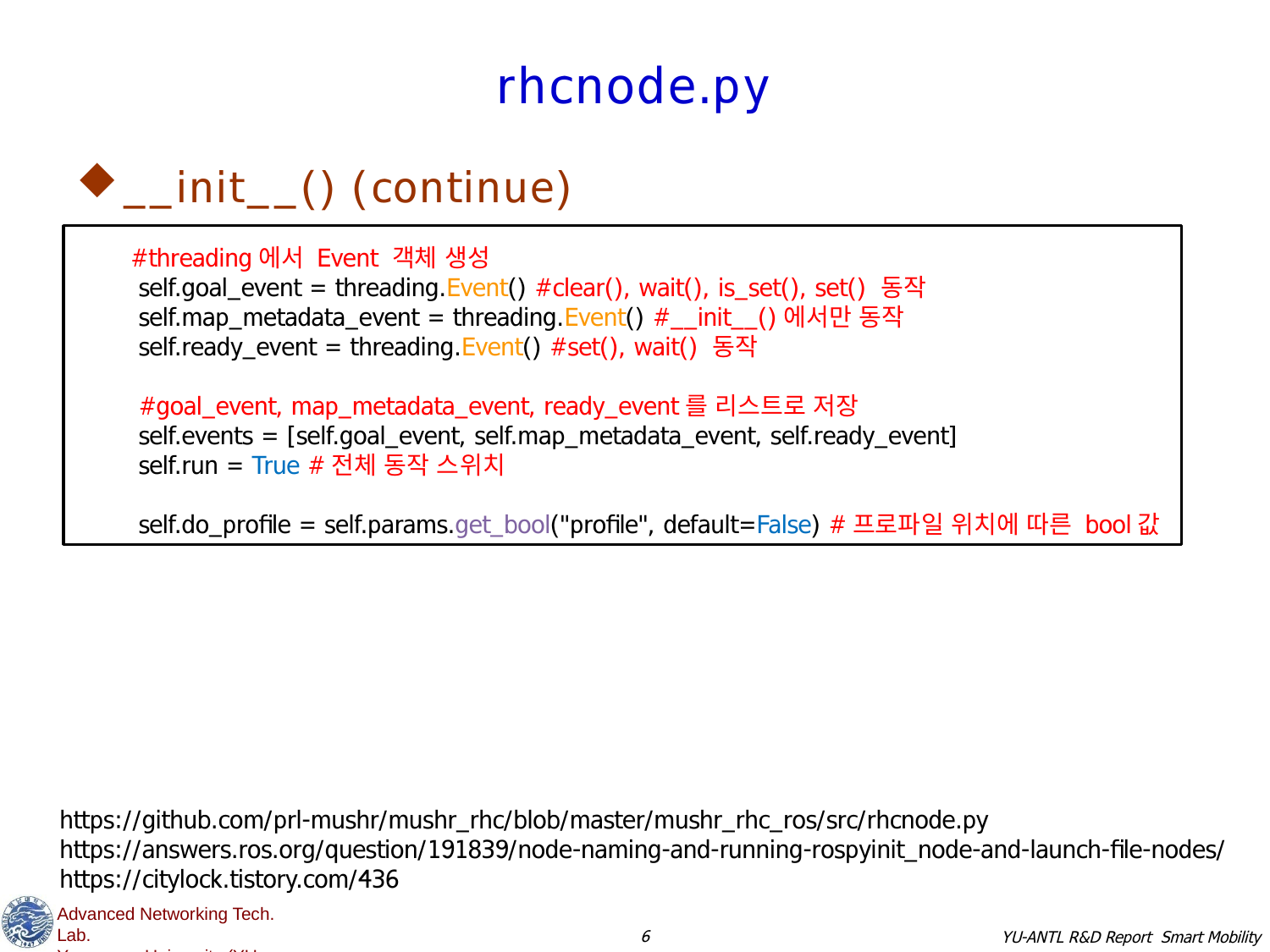

# rhcnode.py
__init__() (continue)

       #threading에서 Event 객체 생성
        self.goal_event = threading.Event() #clear(), wait(), is_set(), set() 동작
        self.map_metadata_event = threading.Event() #__init__()에서만 동작
        self.ready_event = threading.Event() #set(), wait() 동작

        #goal_event, map_metadata_event, ready_event를 리스트로 저장
        self.events = [self.goal_event, self.map_metadata_event, self.ready_event]
        self.run = True #전체 동작 스위치

        self.do_profile = self.params.get_bool("profile", default=False) #프로파일 위치에 따른 bool값
https://github.com/prl-mushr/mushr_rhc/blob/master/mushr_rhc_ros/src/rhcnode.py
https://answers.ros.org/question/191839/node-naming-and-running-rospyinit_node-and-launch-file-nodes/
https://citylock.tistory.com/436